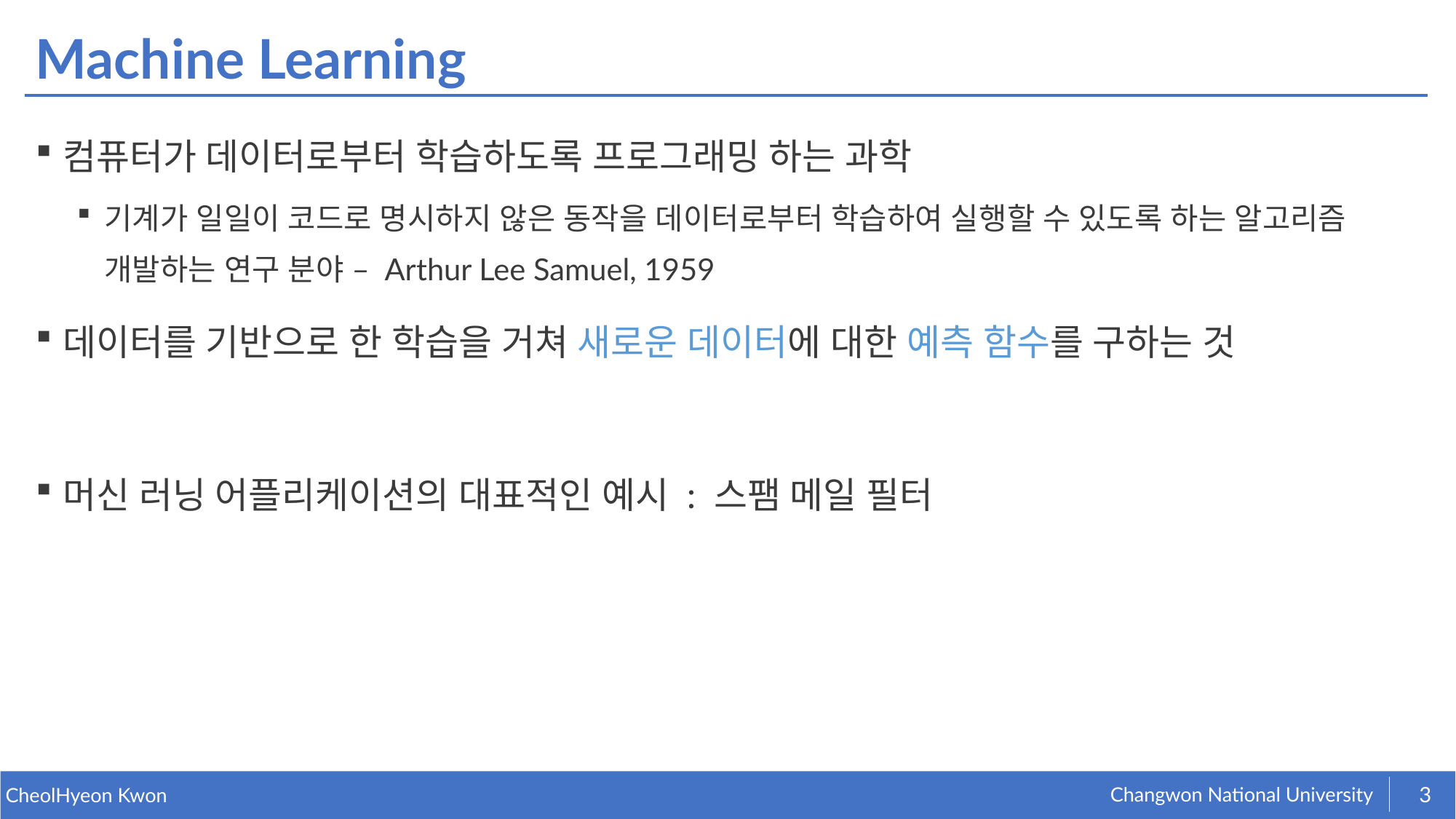

# Machine Learning
컴퓨터가 데이터로부터 학습하도록 프로그래밍 하는 과학
기계가 일일이 코드로 명시하지 않은 동작을 데이터로부터 학습하여 실행할 수 있도록 하는 알고리즘 개발하는 연구 분야 – Arthur Lee Samuel, 1959
데이터를 기반으로 한 학습을 거쳐 새로운 데이터에 대한 예측 함수를 구하는 것

머신 러닝 어플리케이션의 대표적인 예시 : 스팸 메일 필터
3